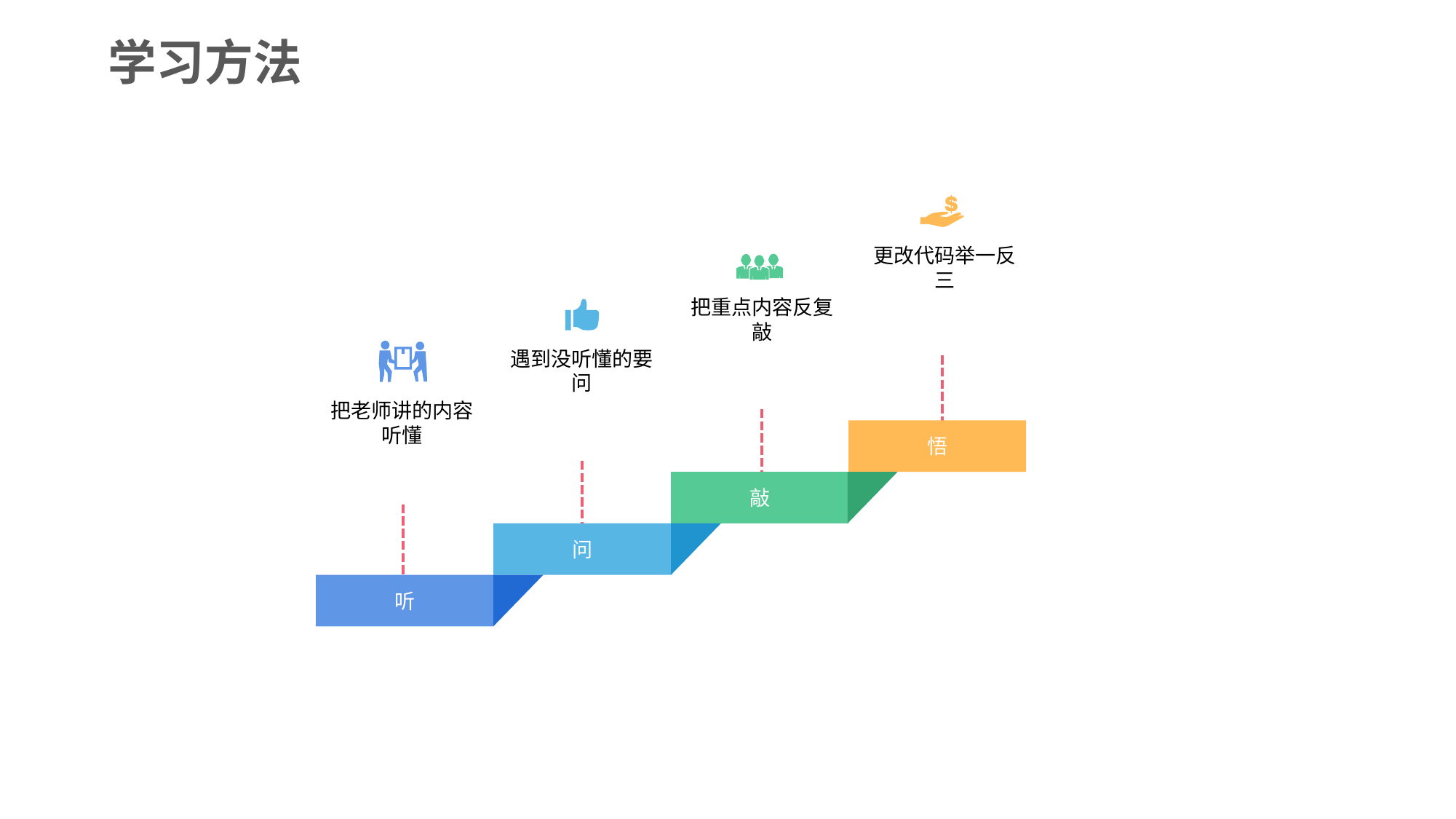

学习方法

更改代码举一反三

把重点内容反复敲

遇到没听懂的要问
把老师讲的内容听懂
悟
敲

问

听